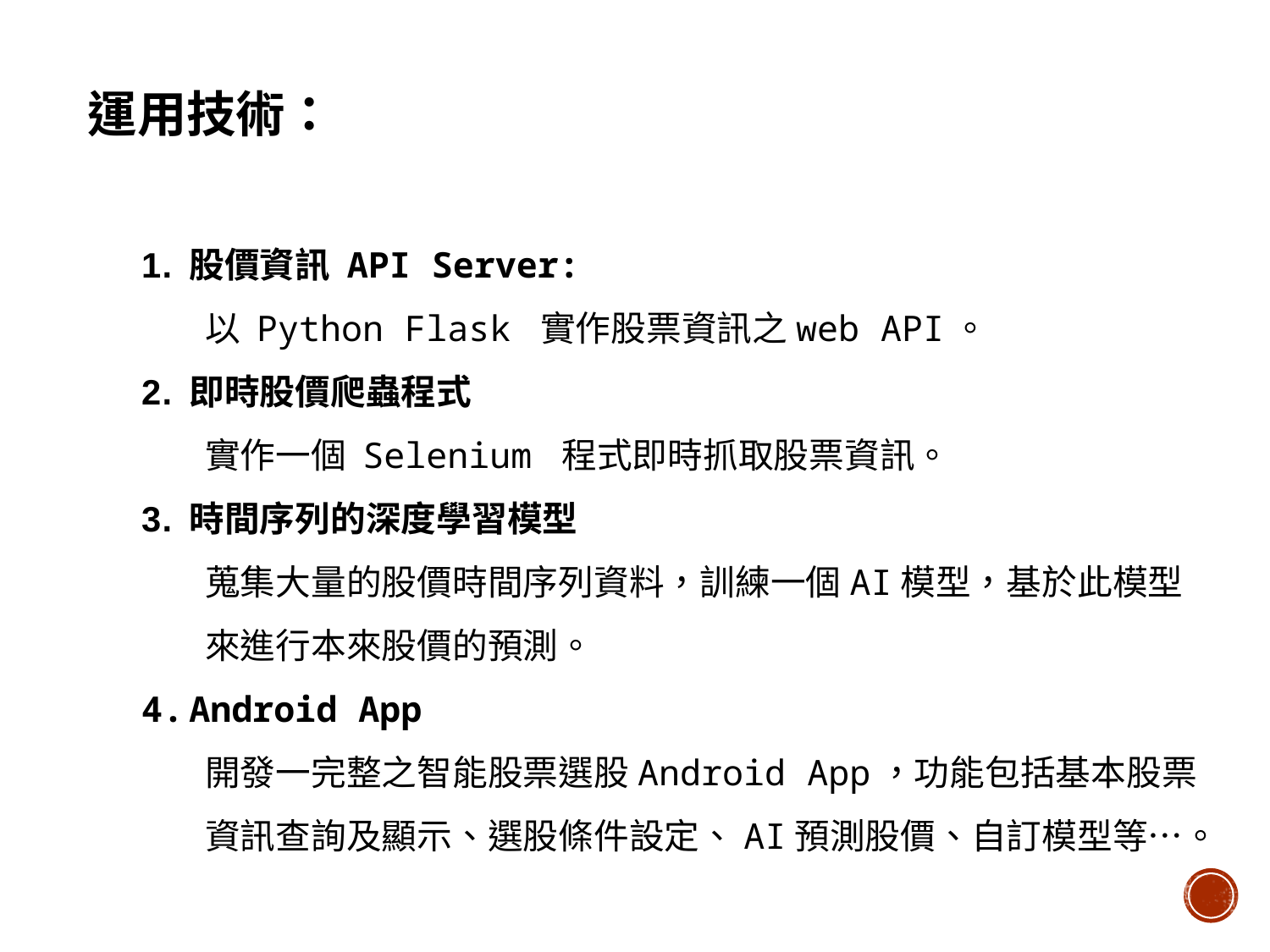

# 運用技術：
股價資訊 API Server:
以 Python Flask 實作股票資訊之web API。
即時股價爬蟲程式
實作一個 Selenium 程式即時抓取股票資訊。
時間序列的深度學習模型
蒐集大量的股價時間序列資料，訓練一個AI模型，基於此模型來進行本來股價的預測。
Android App
開發一完整之智能股票選股Android App，功能包括基本股票資訊查詢及顯示、選股條件設定、AI預測股價、自訂模型等…。